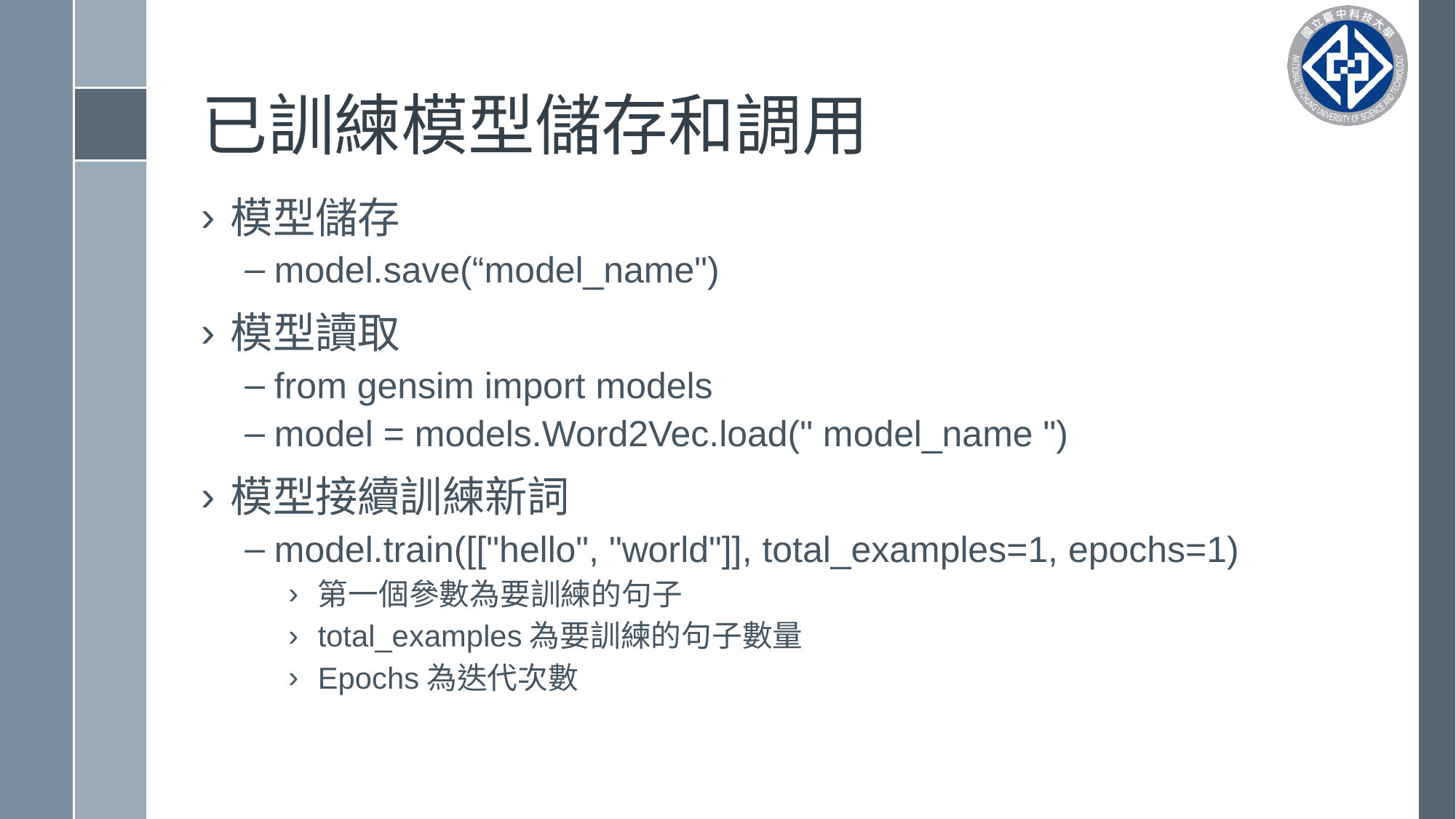

# 已訓練模型儲存和調用
模型儲存
model.save(“model_name")
模型讀取
from gensim import models
model = models.Word2Vec.load(" model_name ")
模型接續訓練新詞
model.train([["hello", "world"]], total_examples=1, epochs=1)
第一個參數為要訓練的句子
total_examples為要訓練的句子數量
Epochs為迭代次數